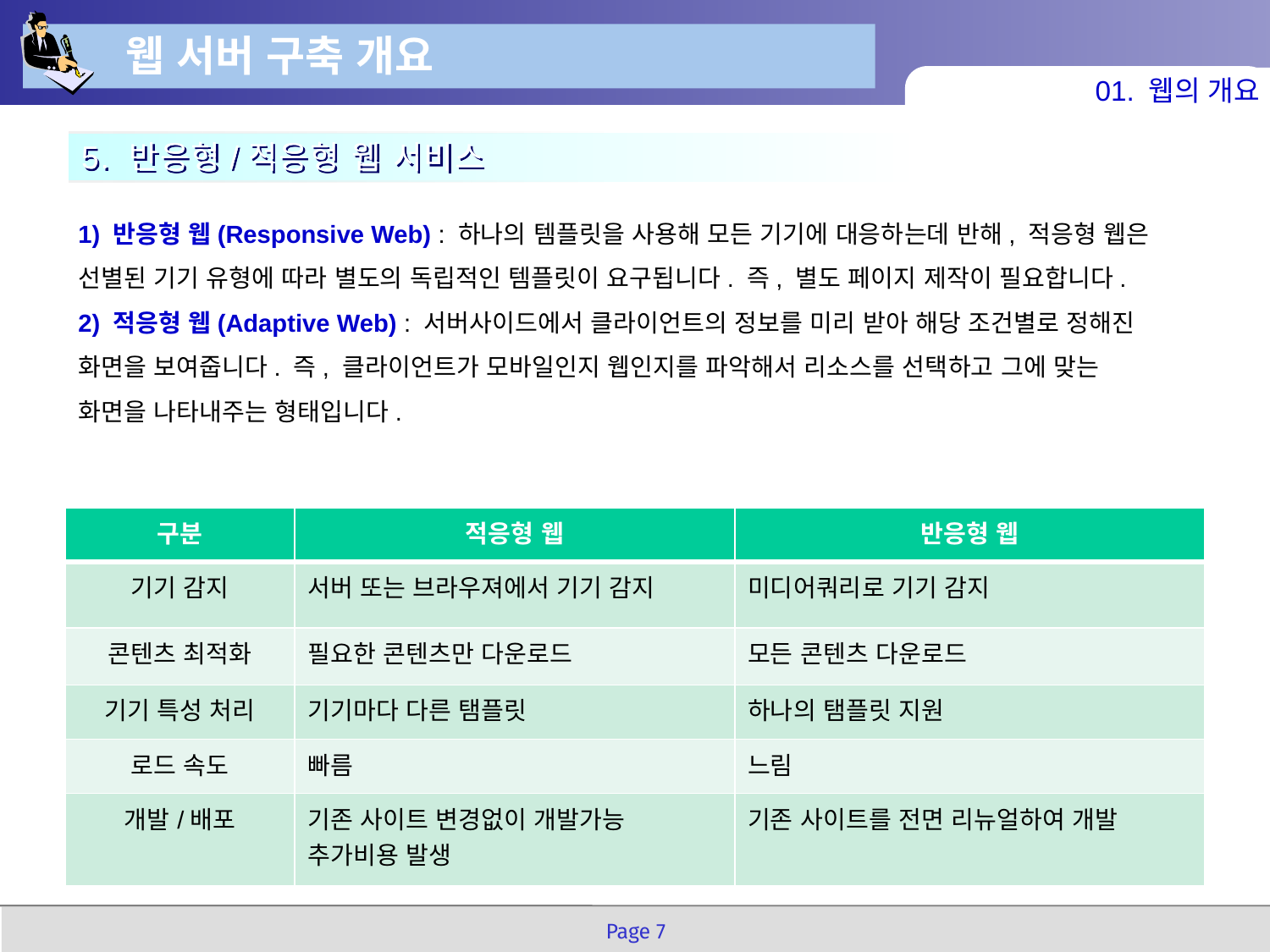

웹 서버 구축 개요
01. 웹의 개요
5. 반응형/적응형 웹 서비스

1) 반응형 웹(Responsive Web) : 하나의 템플릿을 사용해 모든 기기에 대응하는데 반해, 적응형 웹은 선별된 기기 유형에 따라 별도의 독립적인 템플릿이 요구됩니다. 즉, 별도 페이지 제작이 필요합니다.
2) 적응형 웹(Adaptive Web) : 서버사이드에서 클라이언트의 정보를 미리 받아 해당 조건별로 정해진 화면을 보여줍니다. 즉, 클라이언트가 모바일인지 웹인지를 파악해서 리소스를 선택하고 그에 맞는 화면을 나타내주는 형태입니다.
| 구분 | 적응형 웹 | 반응형 웹 |
| --- | --- | --- |
| 기기 감지 | 서버 또는 브라우져에서 기기 감지 | 미디어쿼리로 기기 감지 |
| 콘텐츠 최적화 | 필요한 콘텐츠만 다운로드 | 모든 콘텐츠 다운로드 |
| 기기 특성 처리 | 기기마다 다른 탬플릿 | 하나의 탬플릿 지원 |
| 로드 속도 | 빠름 | 느림 |
| 개발/배포 | 기존 사이트 변경없이 개발가능 추가비용 발생 | 기존 사이트를 전면 리뉴얼하여 개발 |
Page 7